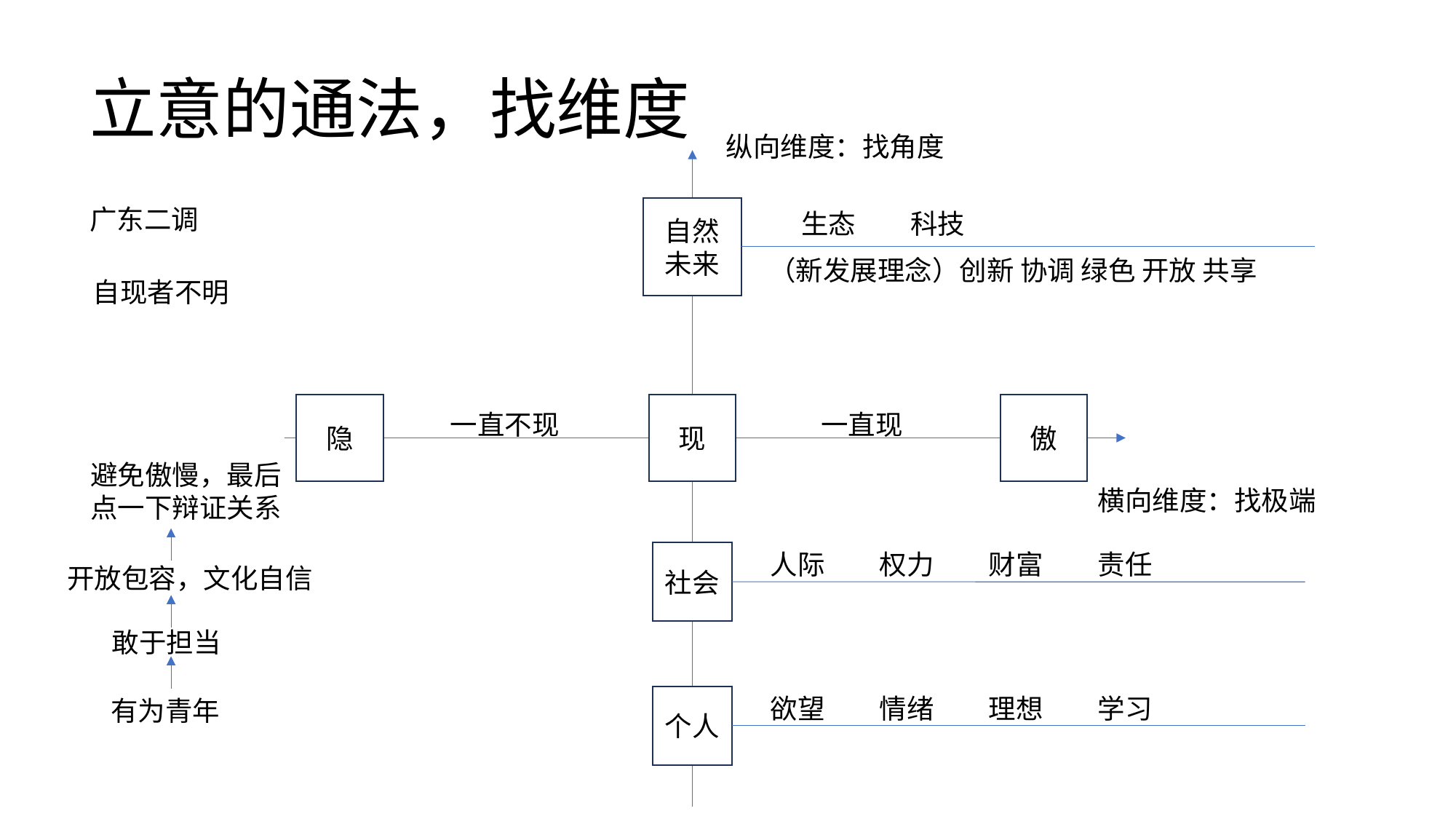

# 立意的通法，找维度
纵向维度：找角度
广东二调
自然未来
生态	科技
（新发展理念）创新 协调 绿色 开放 共享
自现者不明
隐
现
傲
一直不现
一直现
避免傲慢，最后点一下辩证关系
横向维度：找极端
社会
人际	权力	财富	责任
开放包容，文化自信
敢于担当
个人
欲望	情绪	理想	学习
有为青年